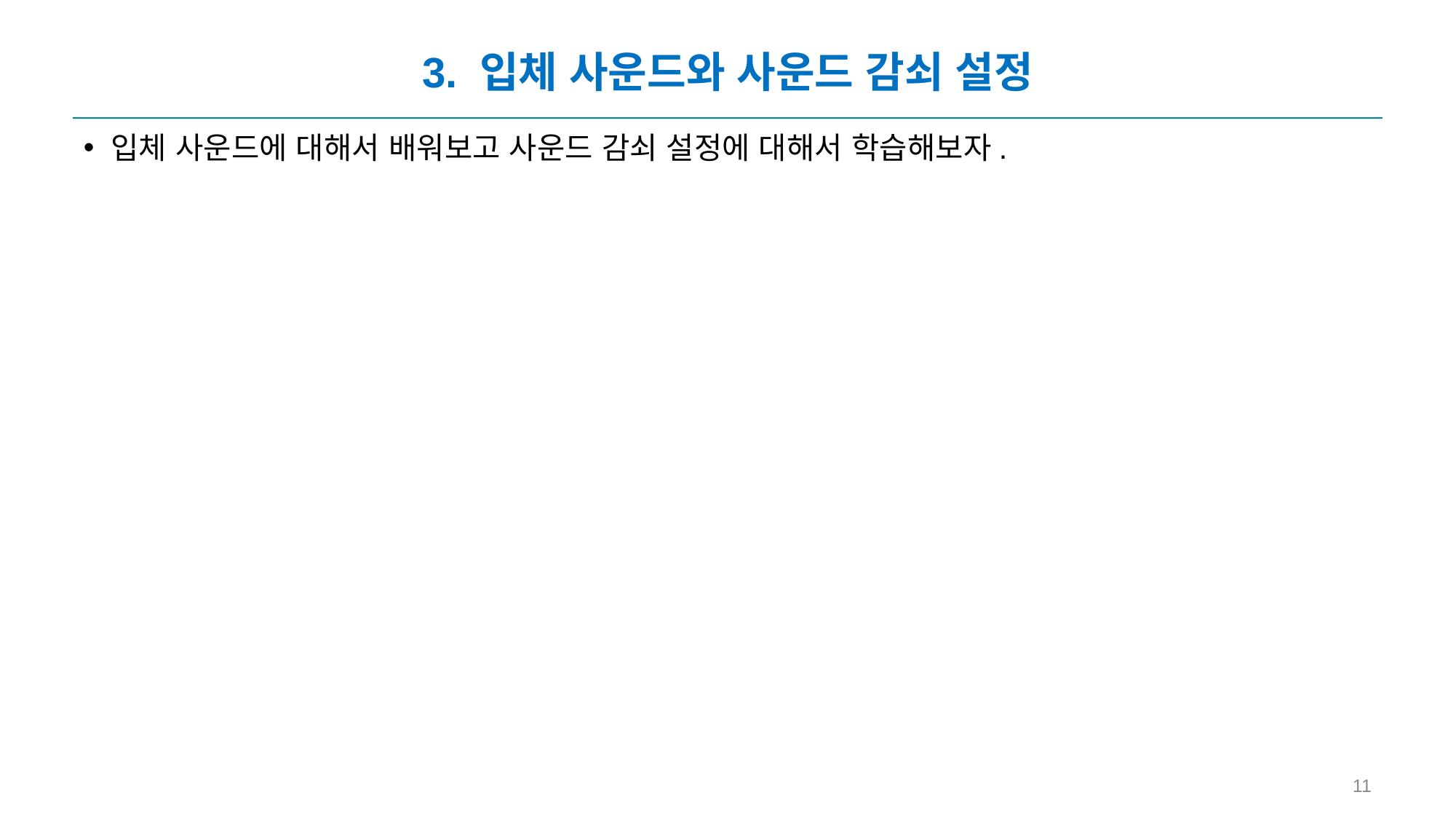

# 3. 입체 사운드와 사운드 감쇠 설정
입체 사운드에 대해서 배워보고 사운드 감쇠 설정에 대해서 학습해보자.

11